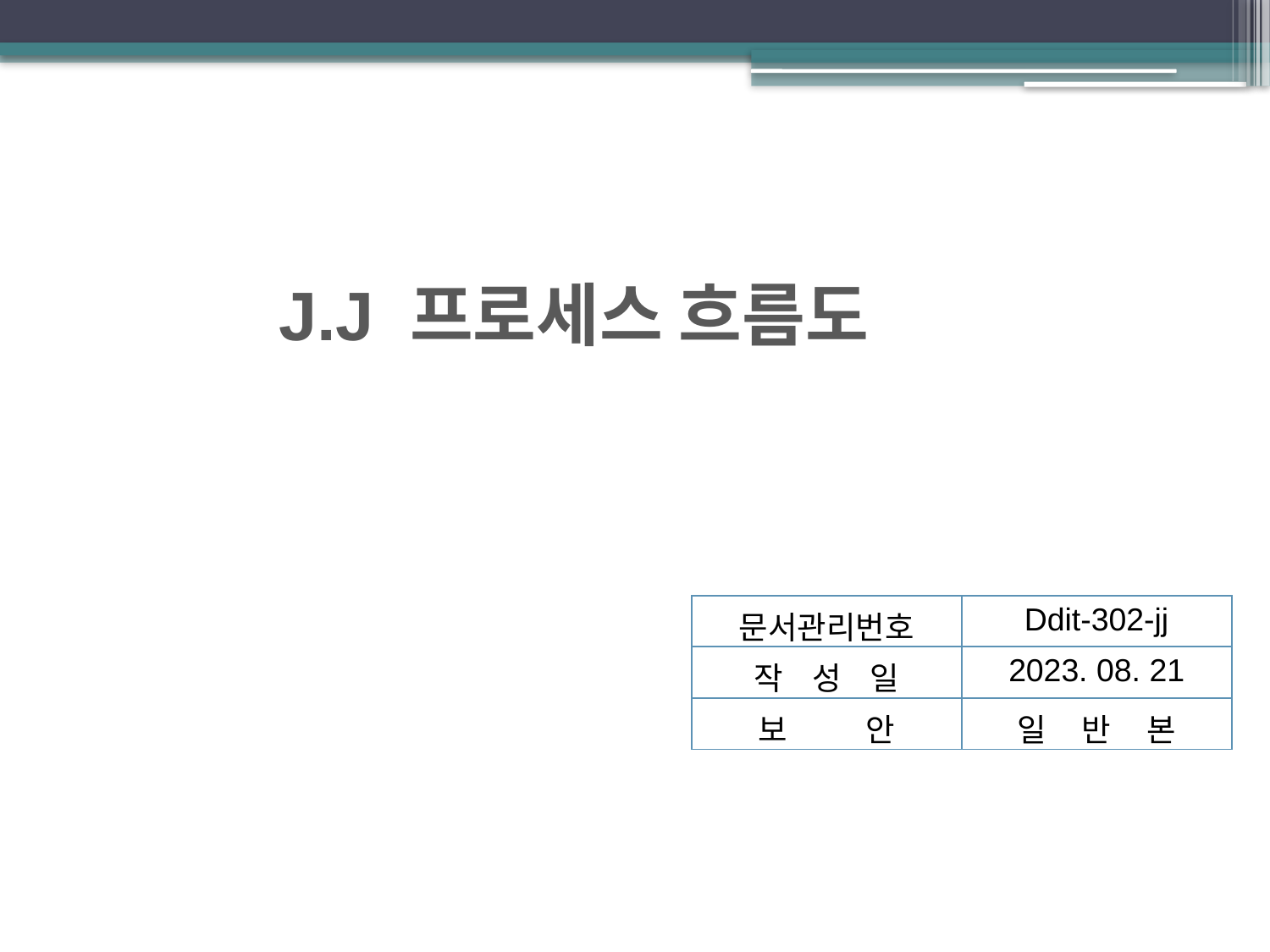

J.J 프로세스 흐름도
| 문서관리번호 | Ddit-302-jj |
| --- | --- |
| 작 성 일 | 2023. 08. 21 |
| 보 안 | 일 반 본 |